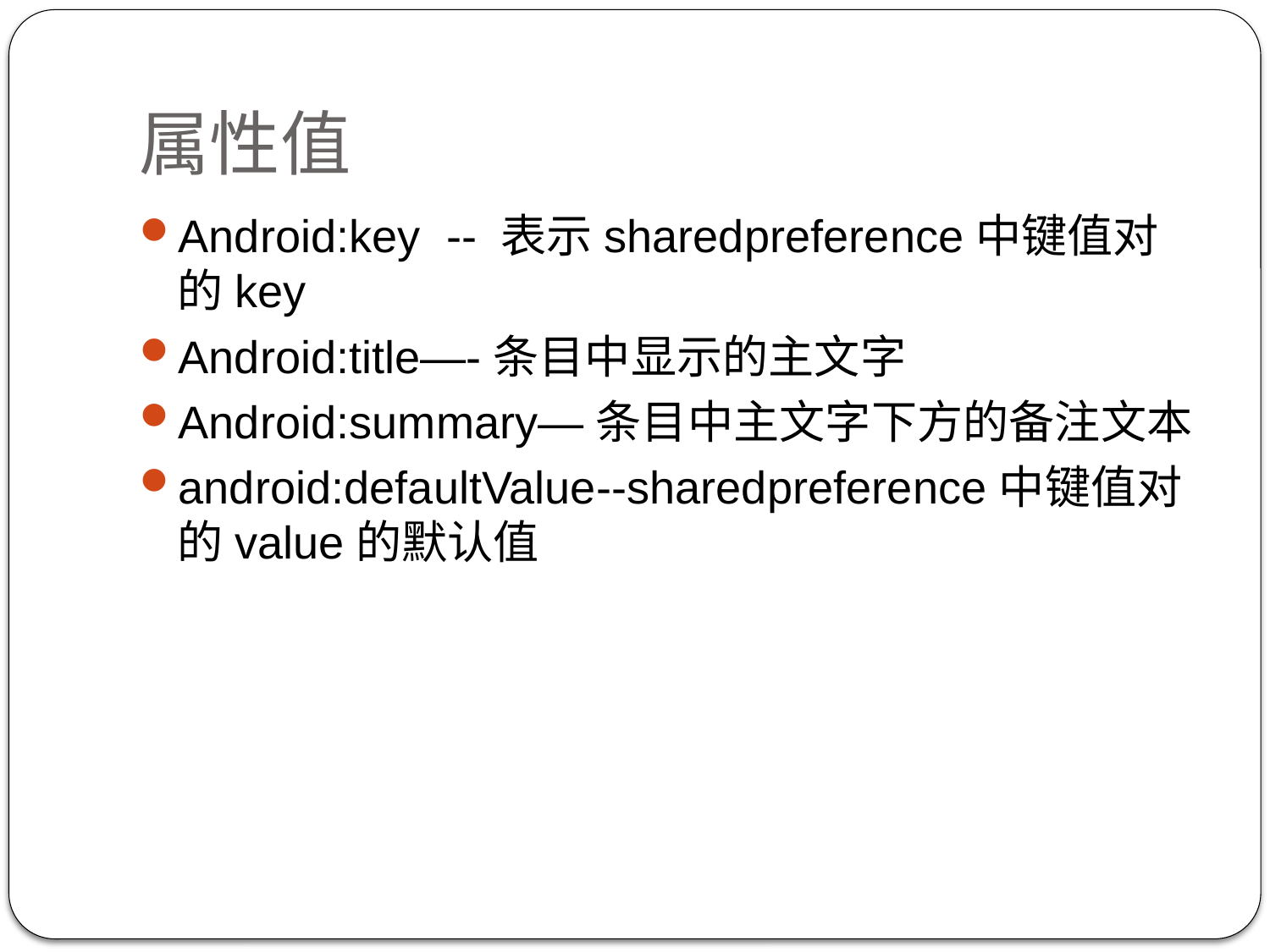

# 属性值
Android:key  -- 表示sharedpreference中键值对的key
Android:title—-条目中显示的主文字
Android:summary—条目中主文字下方的备注文本
android:defaultValue--sharedpreference中键值对的value的默认值